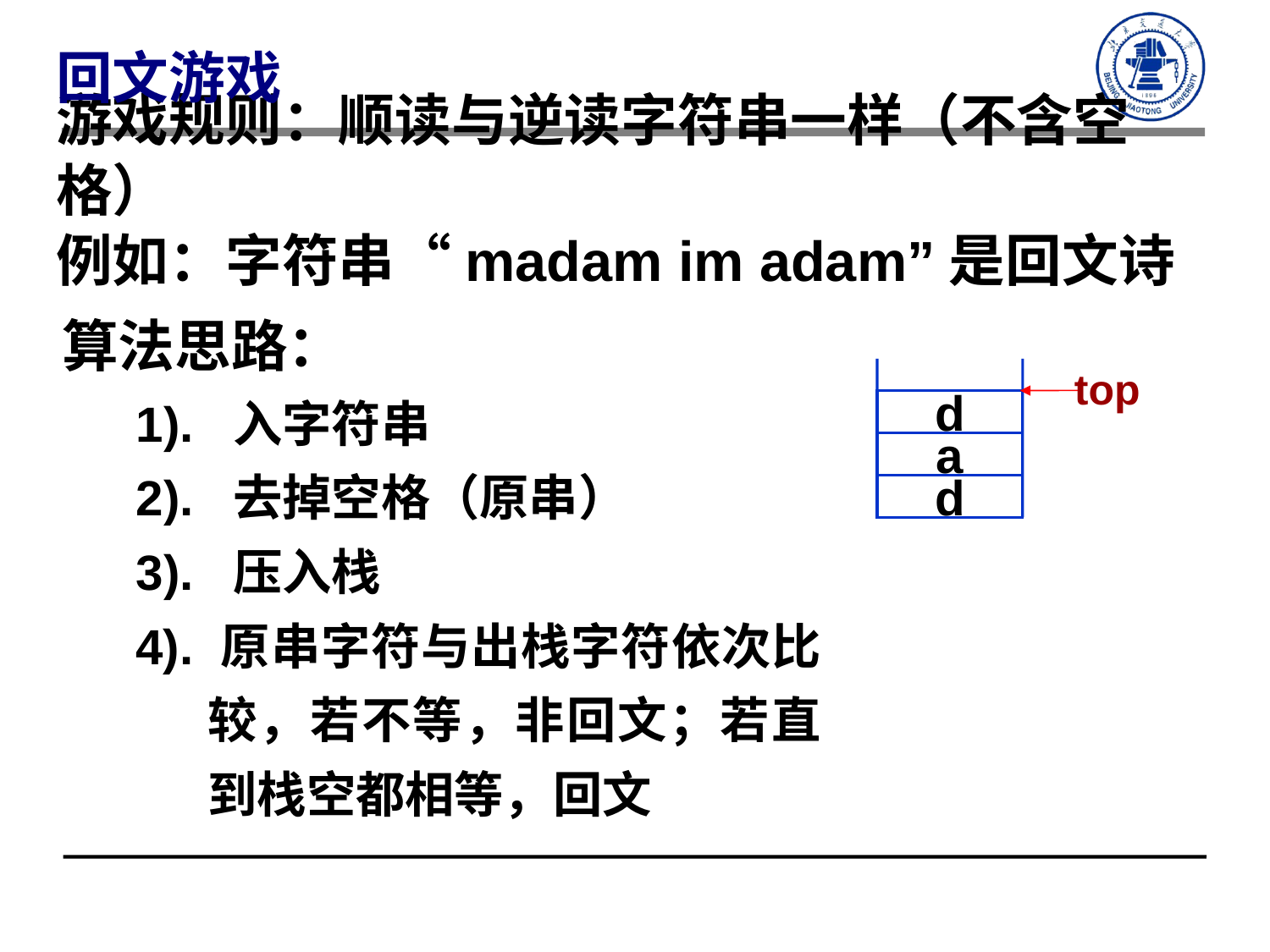

回文游戏
# 游戏规则：顺读与逆读字符串一样（不含空格） 例如：字符串“madam im adam”是回文诗
算法思路：
1).  入字符串
2).  去掉空格（原串）
3).  压入栈
4). 原串字符与出栈字符依次比较，若不等，非回文；若直到栈空都相等，回文
top

d
a
d